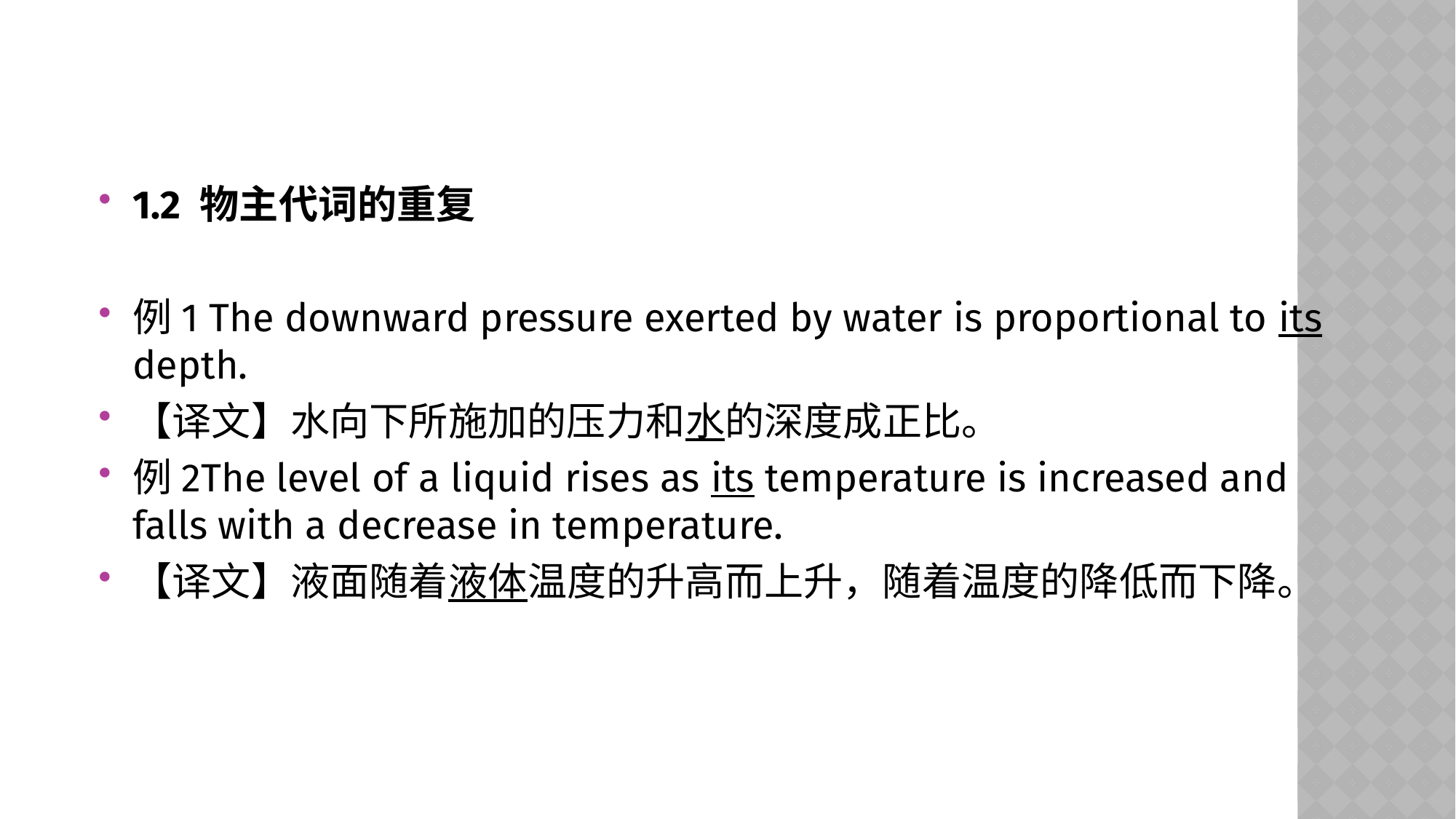

1.2 物主代词的重复

例1 The downward pressure exerted by water is proportional to its depth.
【译文】水向下所施加的压力和水的深度成正比。
例2The level of a liquid rises as its temperature is increased and falls with a decrease in temperature.
【译文】液面随着液体温度的升高而上升，随着温度的降低而下降。